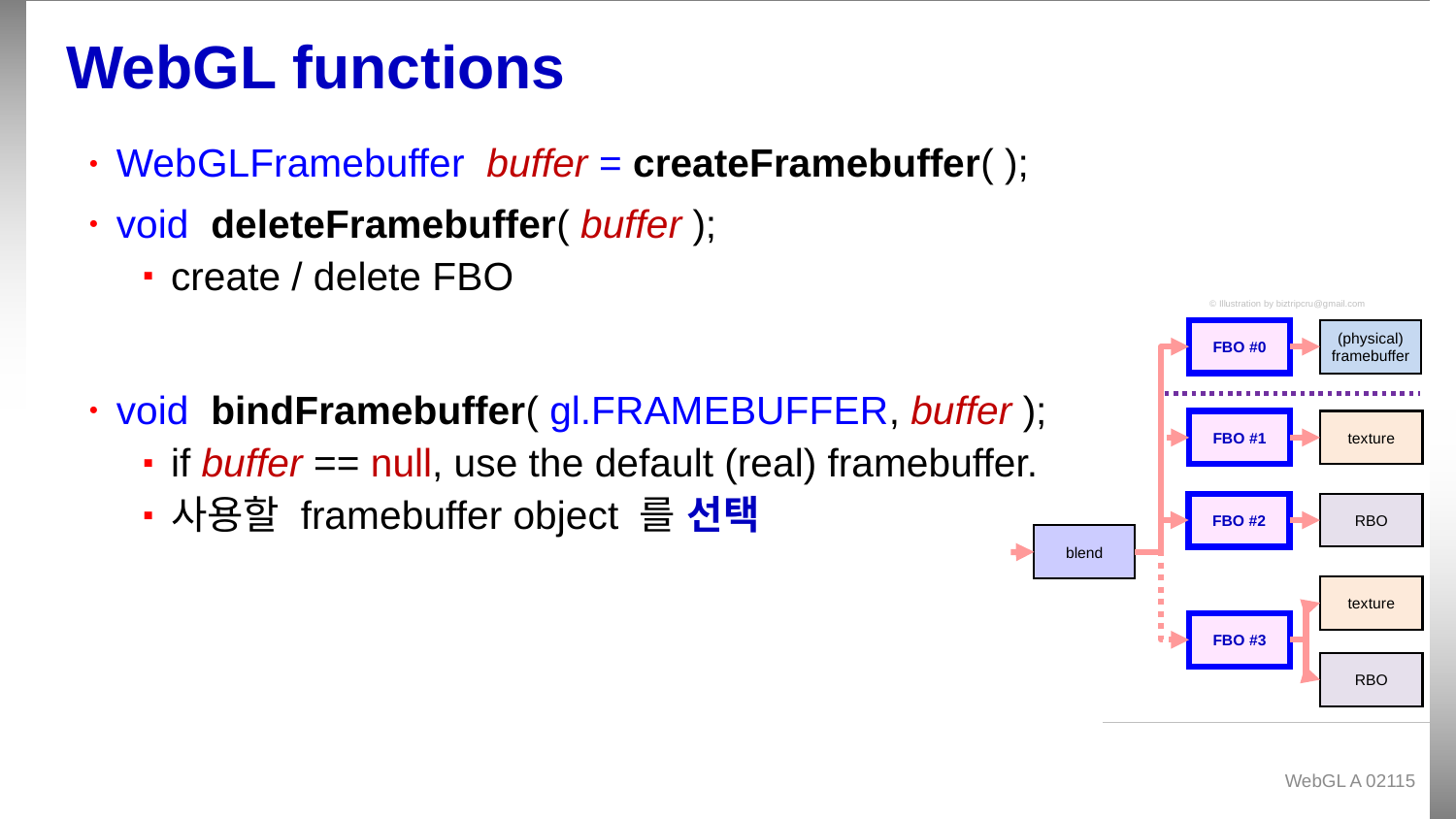

# WebGL functions
WebGLFramebuffer  buffer = createFramebuffer( );
void  deleteFramebuffer( buffer );
create / delete FBO

void  bindFramebuffer( gl.FRAMEBUFFER, buffer );
if buffer == null, use the default (real) framebuffer.
사용할 framebuffer object 를 선택
© Illustration by biztripcru@gmail.com
FBO #0
(physical)
framebuffer
FBO #1
texture
RBO
FBO #2
blend
texture
FBO #3
RBO
WebGL A 02115